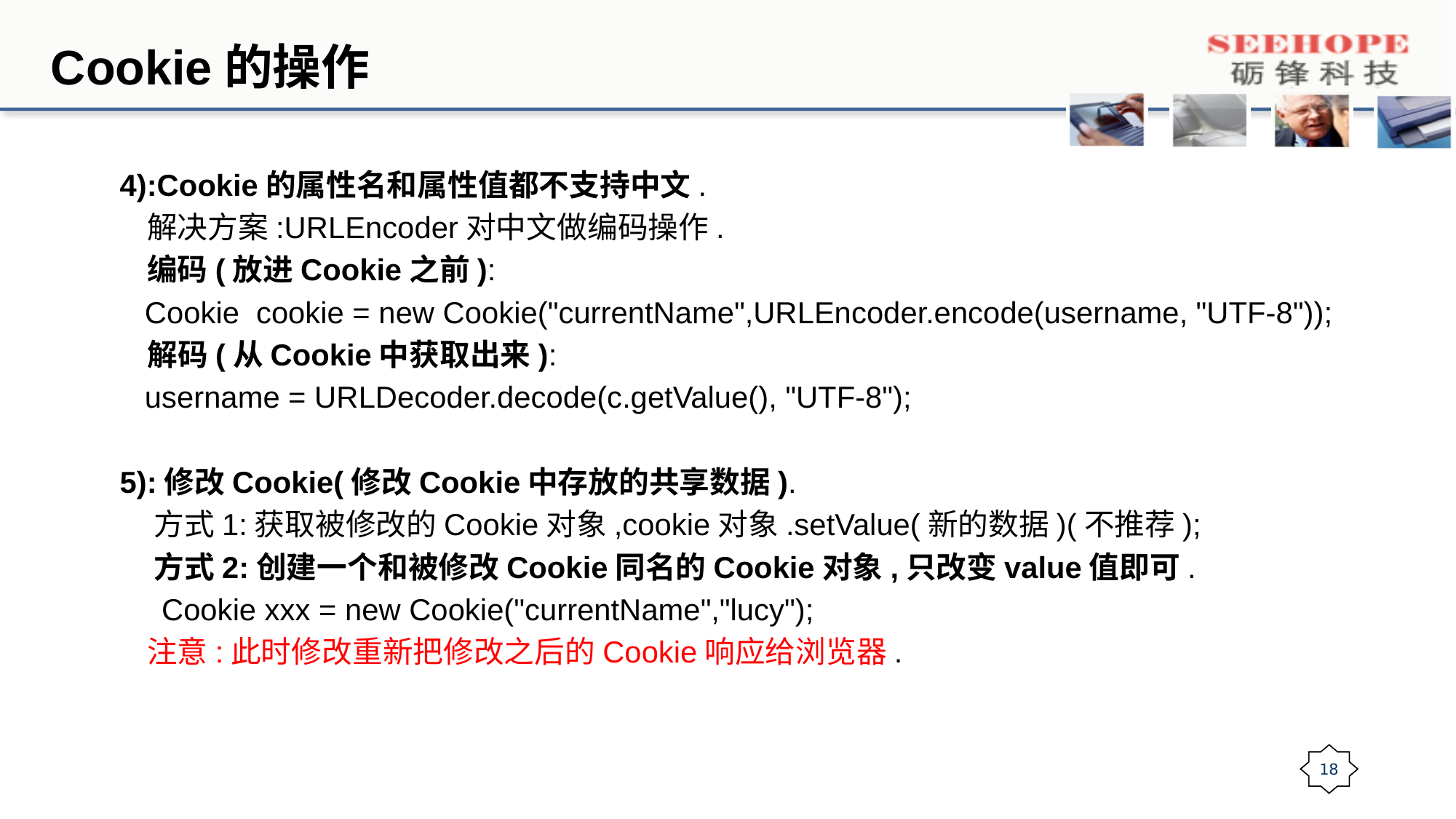

# Cookie的操作
4):Cookie的属性名和属性值都不支持中文.
   解决方案:URLEncoder对中文做编码操作.
   编码(放进Cookie之前):
   Cookie  cookie = new Cookie("currentName",URLEncoder.encode(username, "UTF-8"));
   解码(从Cookie中获取出来):
   username = URLDecoder.decode(c.getValue(), "UTF-8");

5):修改Cookie(修改Cookie中存放的共享数据).
    方式1:获取被修改的Cookie对象,cookie对象.setValue(新的数据)(不推荐);
    方式2:创建一个和被修改Cookie同名的Cookie对象,只改变value值即可.
     Cookie xxx = new Cookie("currentName","lucy");
   注意:此时修改重新把修改之后的Cookie响应给浏览器.